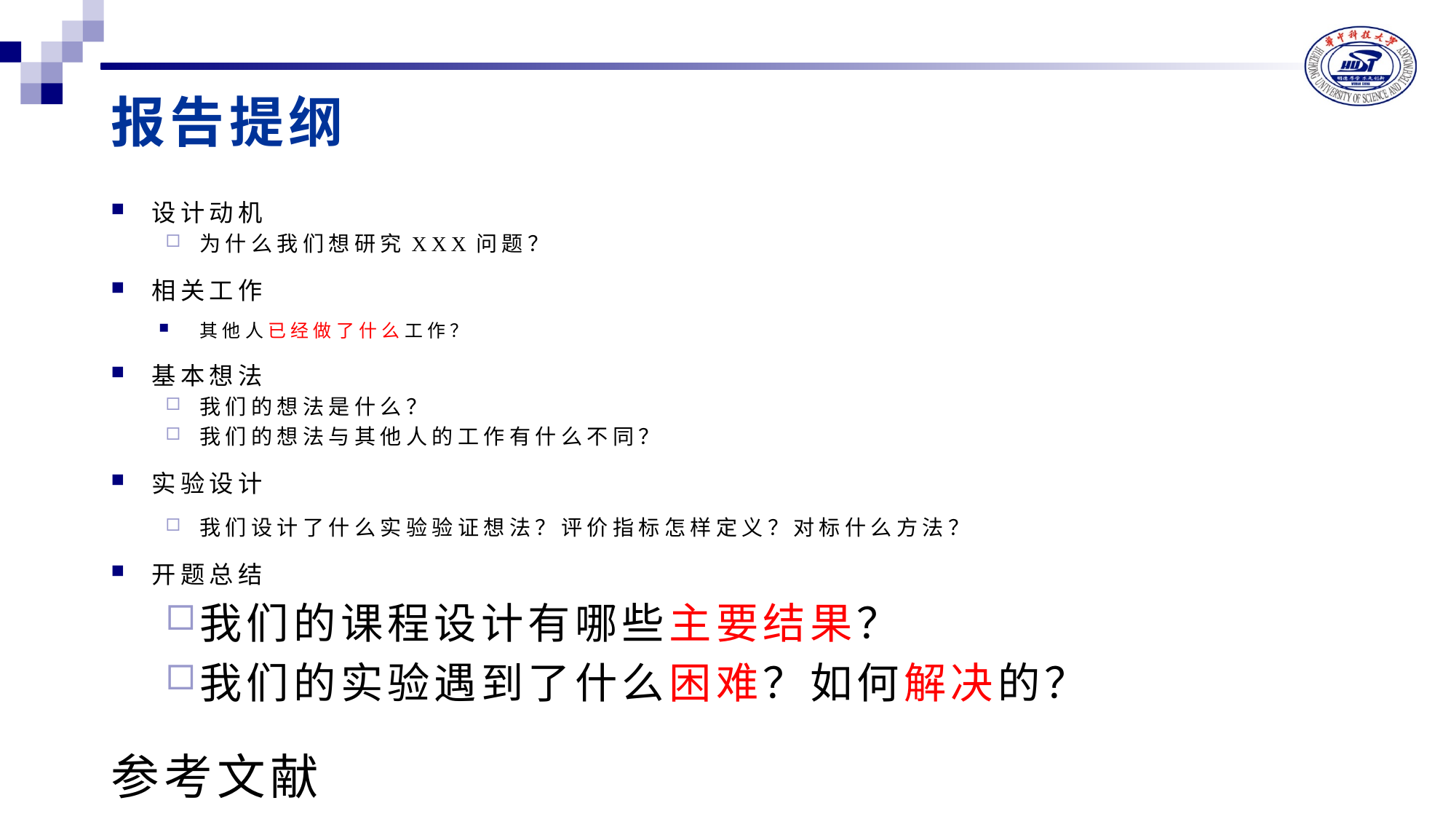

# 报告提纲
设计动机
为什么我们想研究XXX问题？
相关工作
其他人已经做了什么工作？
基本想法
我们的想法是什么？
我们的想法与其他人的工作有什么不同？
实验设计
我们设计了什么实验验证想法？评价指标怎样定义？对标什么方法？
开题总结
我们的课程设计有哪些主要结果？
我们的实验遇到了什么困难？如何解决的？
参考文献